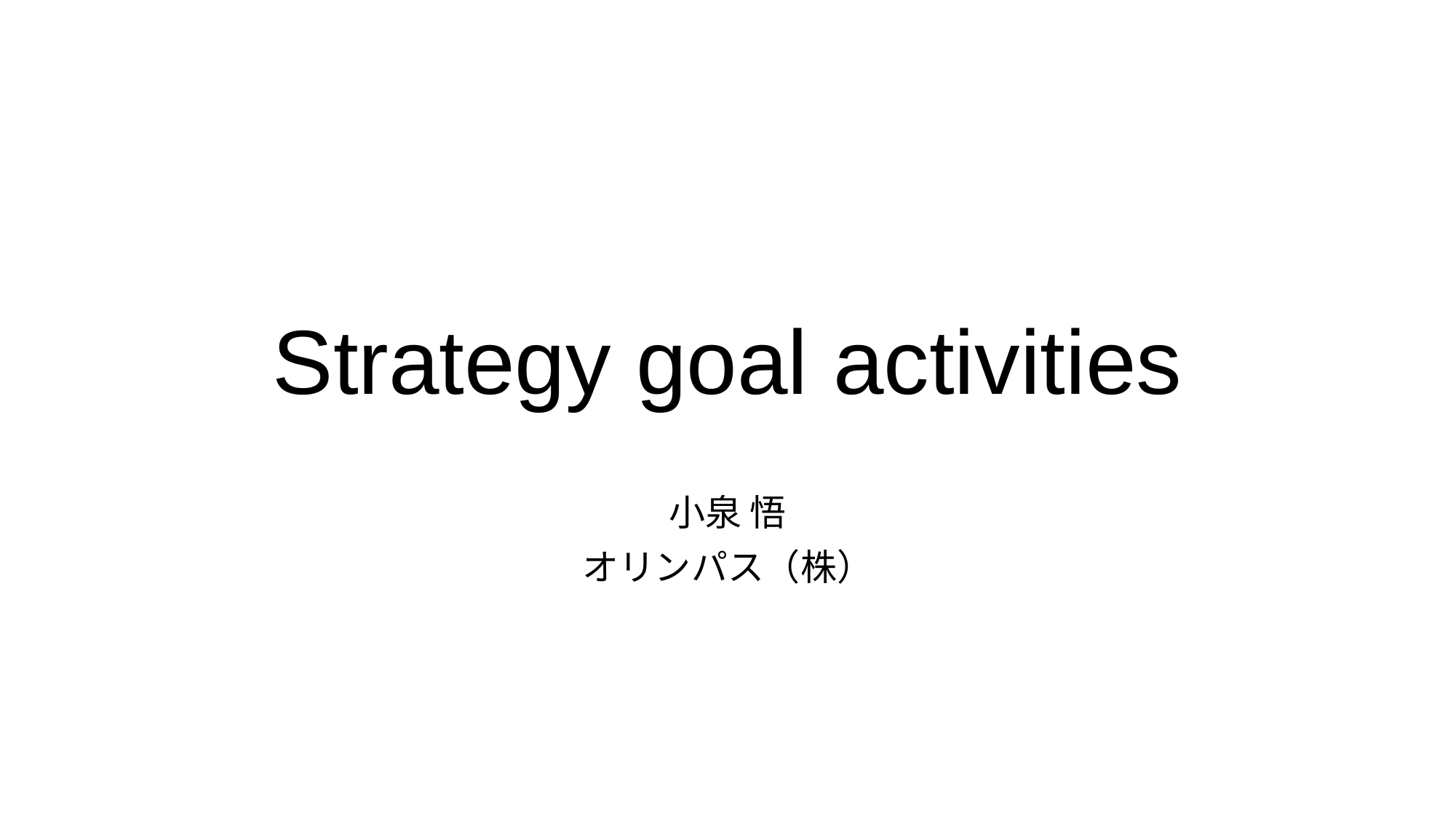

# Strategy goal activities

小泉 悟
オリンパス（株）